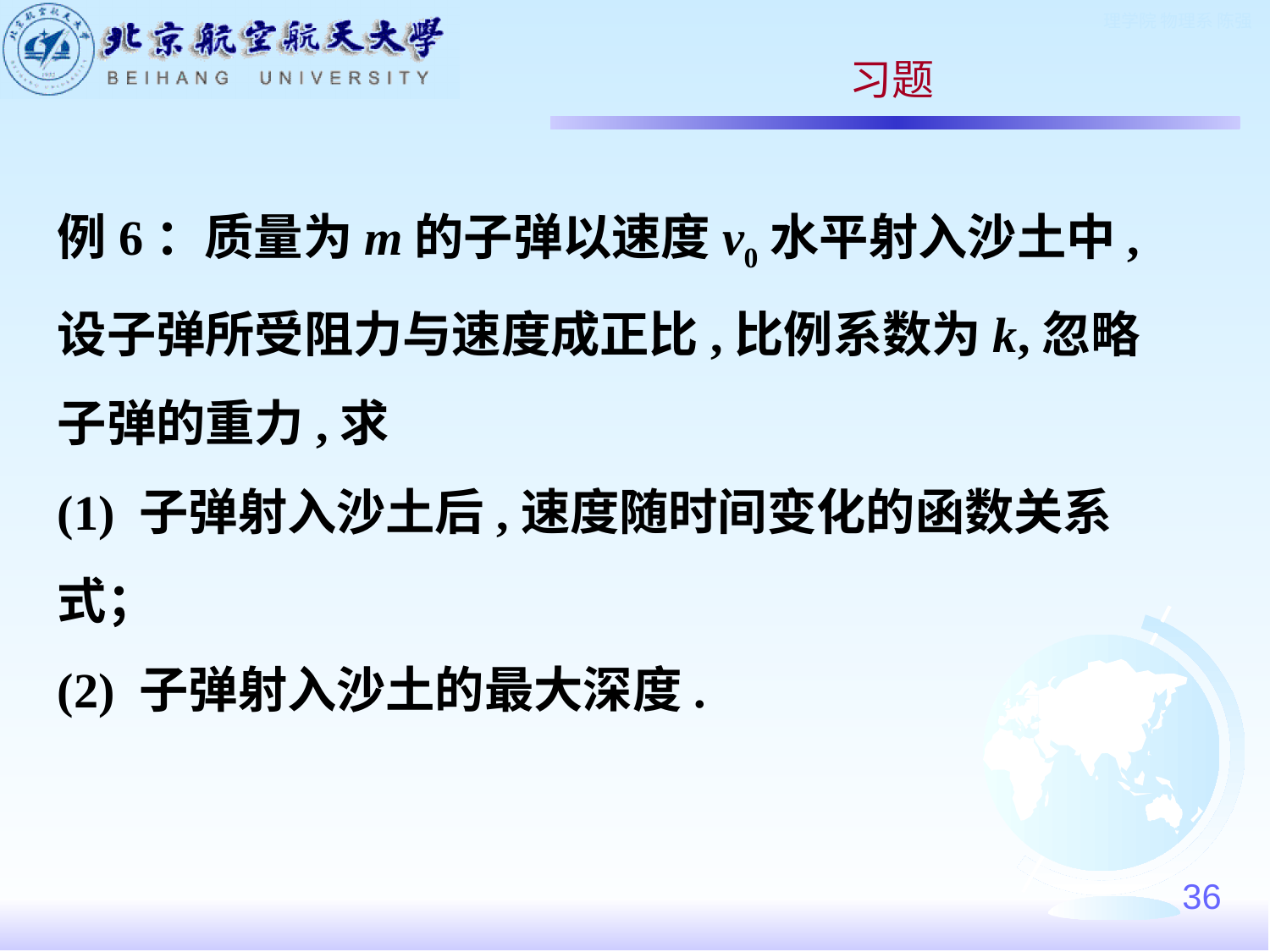

习题
例6：质量为m的子弹以速度v0水平射入沙土中,设子弹所受阻力与速度成正比,比例系数为k,忽略子弹的重力,求
(1) 子弹射入沙土后,速度随时间变化的函数关系式；
(2) 子弹射入沙土的最大深度.
36